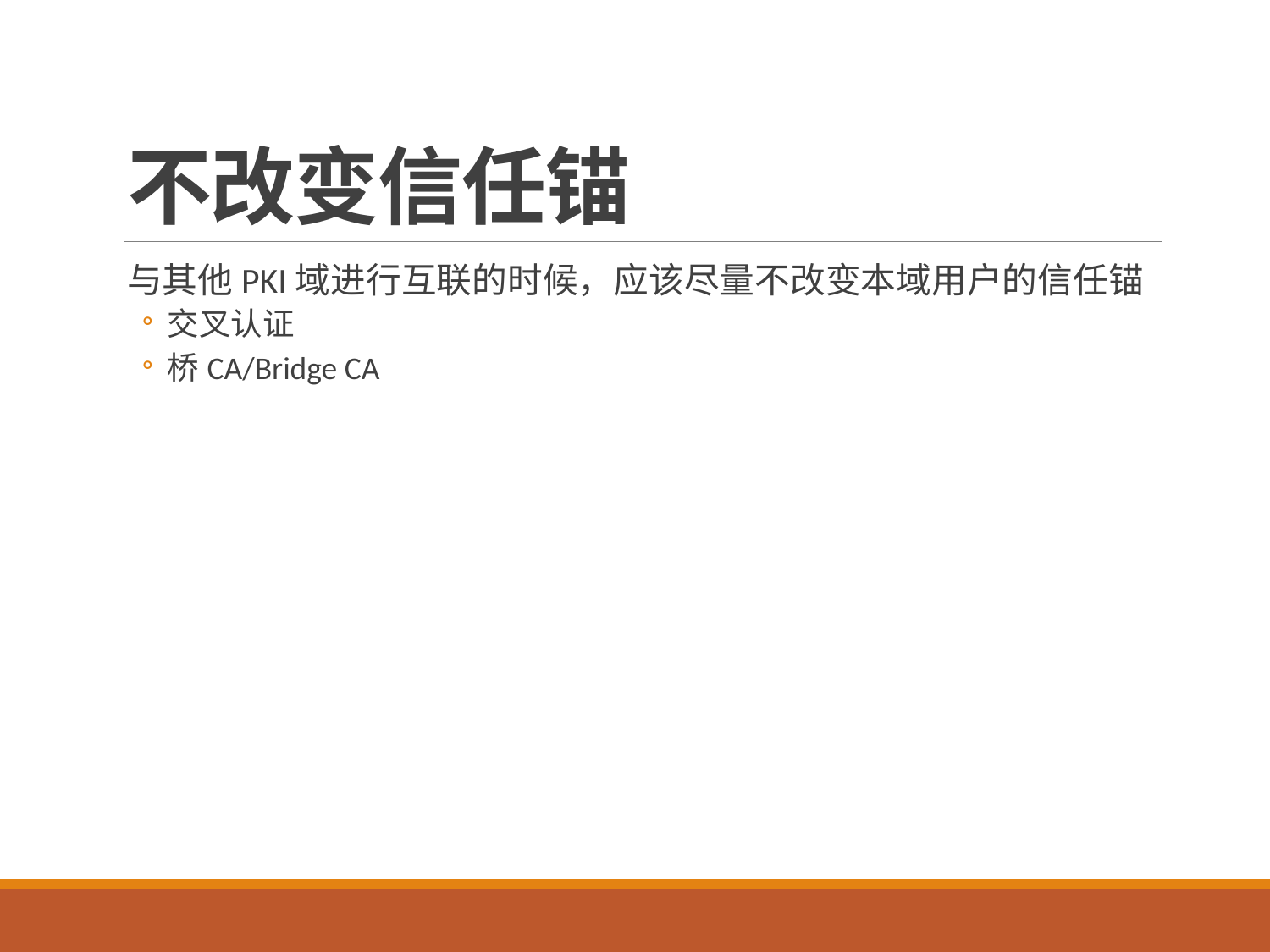

# 不改变信任锚
与其他PKI域进行互联的时候，应该尽量不改变本域用户的信任锚
交叉认证
桥CA/Bridge CA
67